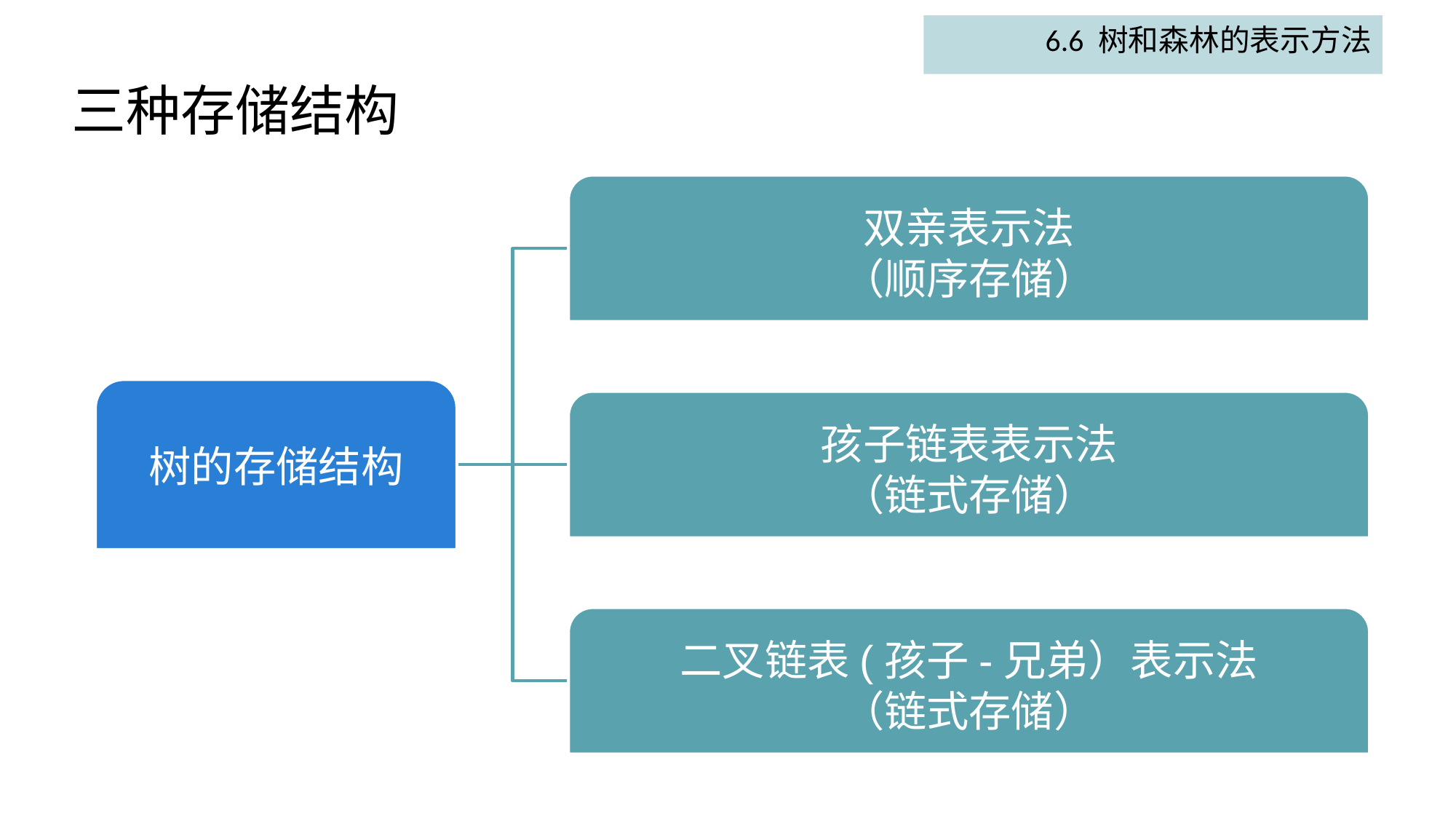

6.6 树和森林的表示方法
# 三种存储结构
双亲表示法
（顺序存储）

树的存储结构
孩子链表表示法
（链式存储）

二叉链表(孩子-兄弟）表示法
（链式存储）